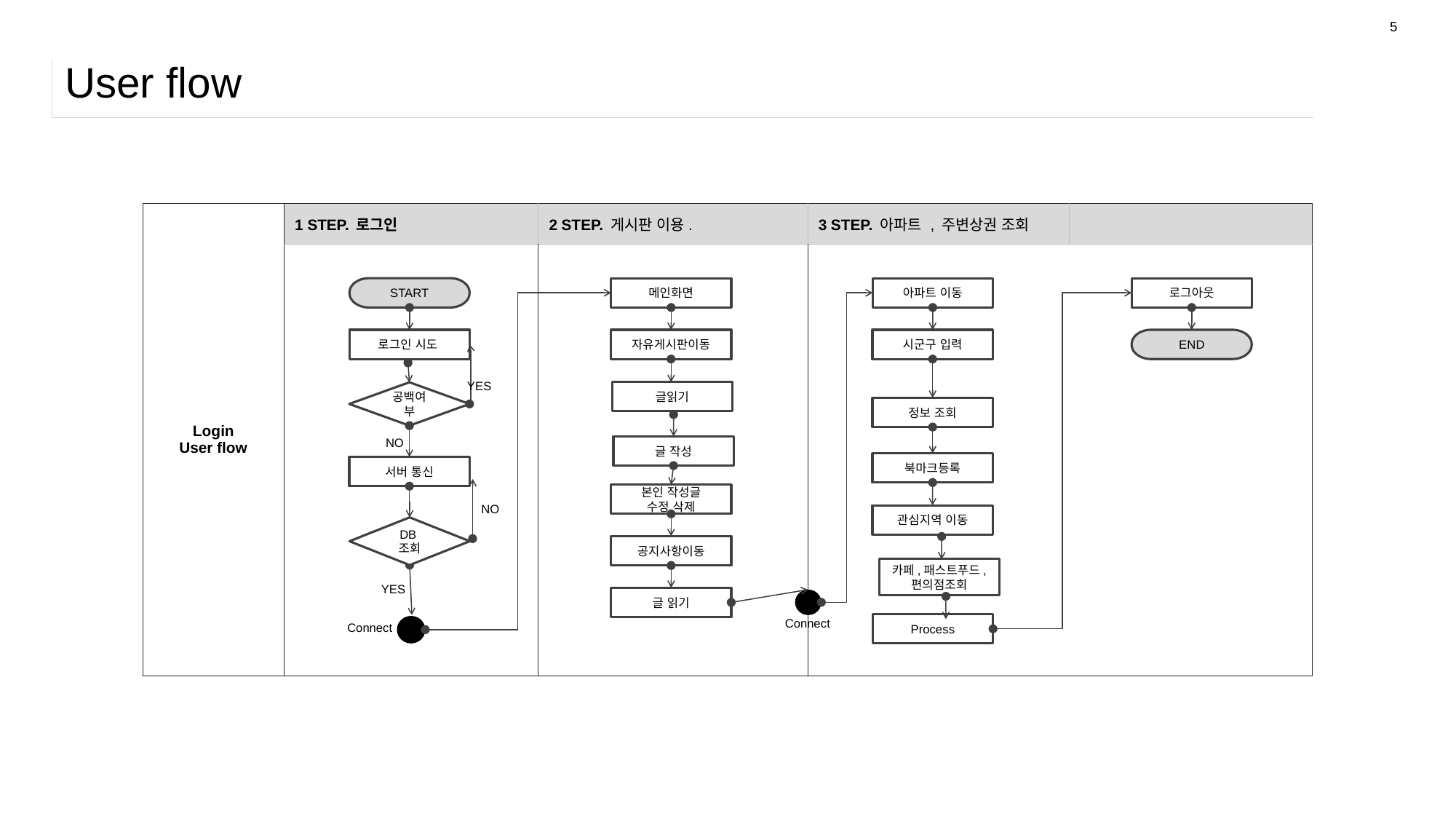

5
# User flow
| Login User flow | 1 STEP. 로그인 | 2 STEP. 게시판 이용. | 3 STEP. 아파트 , 주변상권 조회 |  |
| --- | --- | --- | --- | --- |
|  |  |  |  |  |
START
메인화면
아파트 이동
로그아웃
로그인 시도
자유게시판이동
시군구 입력
END
YES
글읽기
공백여부
정보 조회
NO
글 작성
북마크등록
서버 통신
본인 작성글
수정 삭제
NO
관심지역 이동
DB조회
공지사항이동
카페,패스트푸드,
편의점조회
YES
글 읽기

Connect
Process
Connect